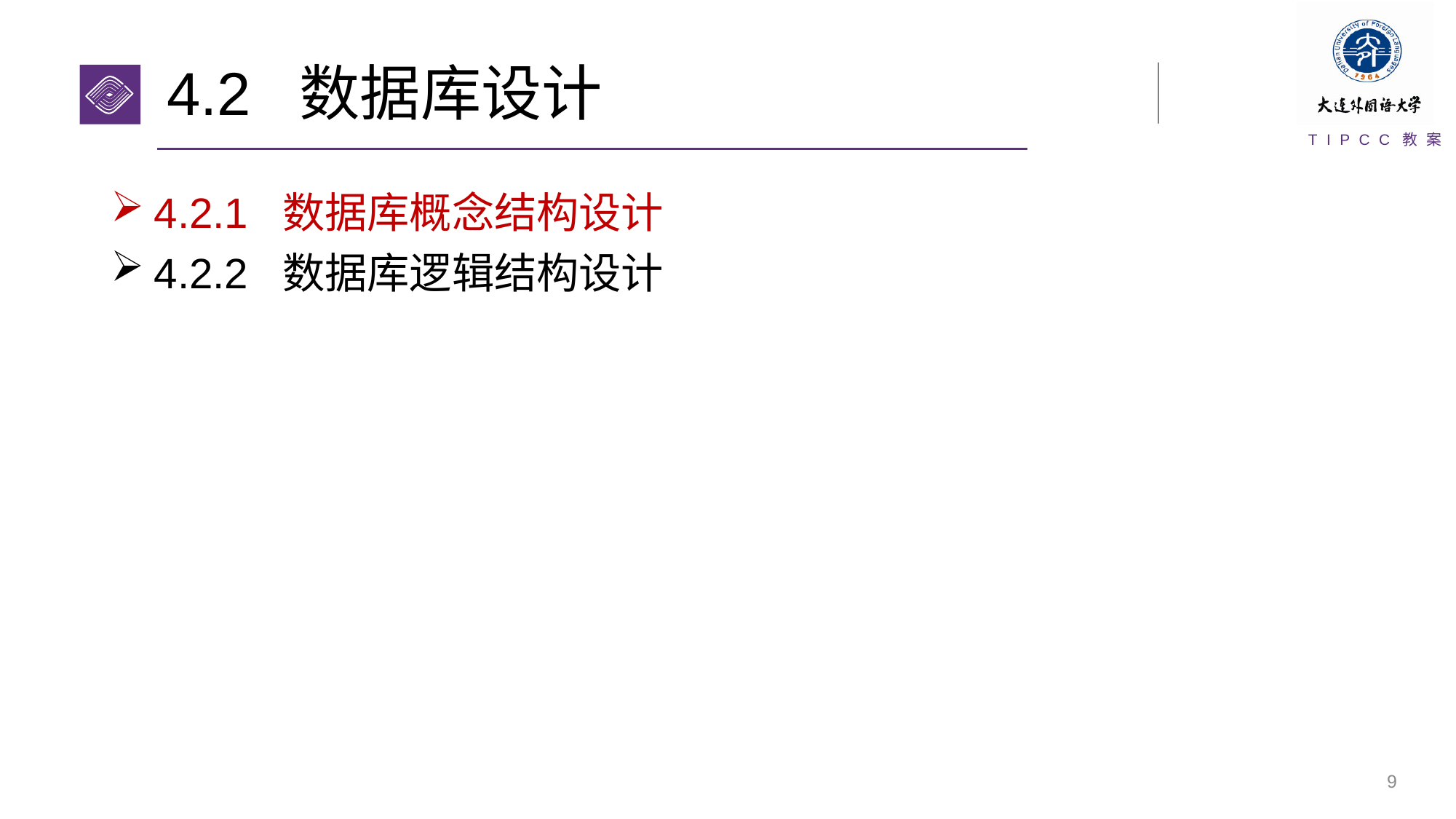

# 4.2  数据库设计
4.2.1  数据库概念结构设计
4.2.2  数据库逻辑结构设计
9